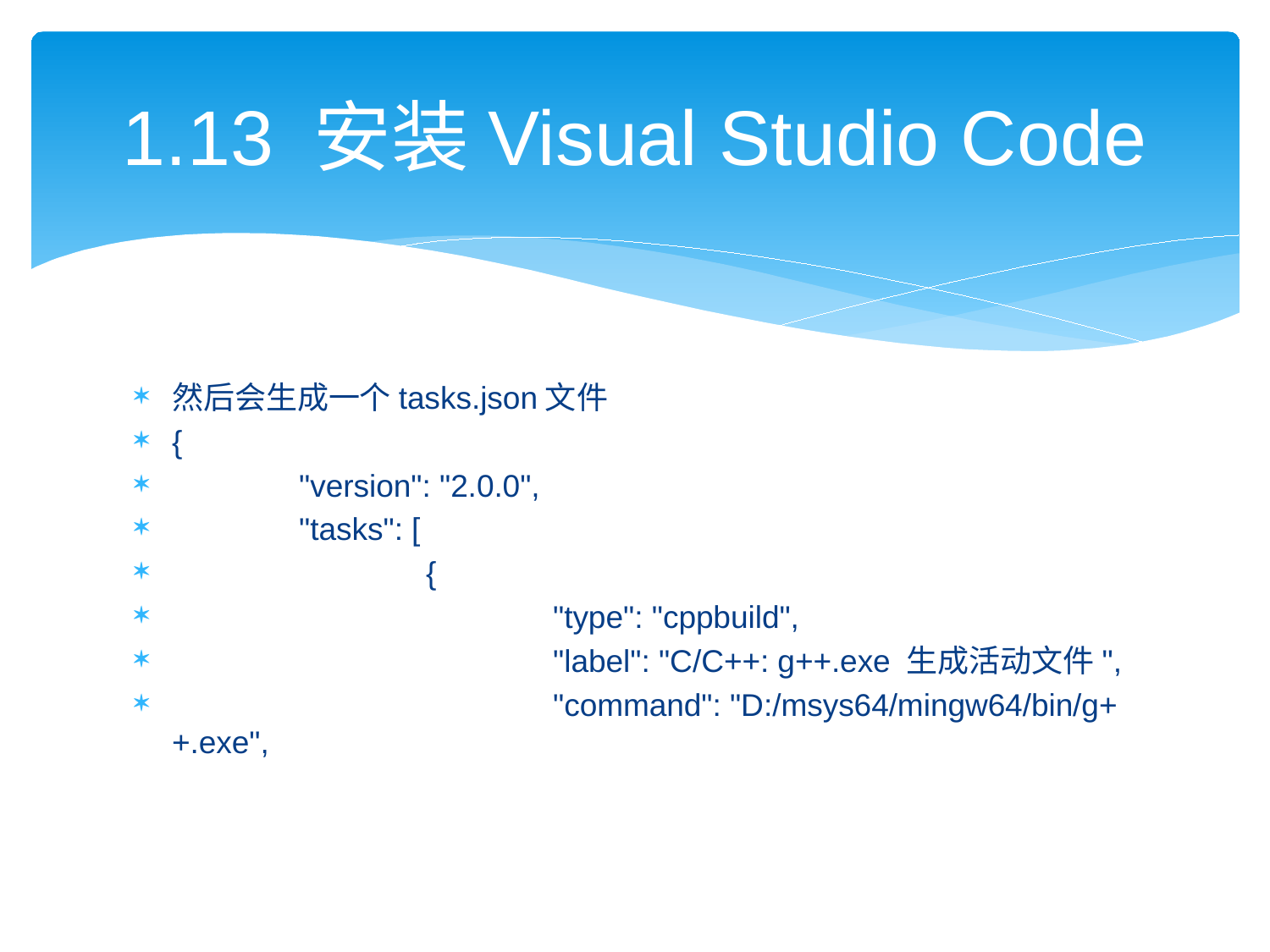

# 1.13 安装Visual Studio Code
然后会生成一个tasks.json文件
{
	"version": "2.0.0",
	"tasks": [
		{
			"type": "cppbuild",
			"label": "C/C++: g++.exe 生成活动文件",
			"command": "D:/msys64/mingw64/bin/g++.exe",